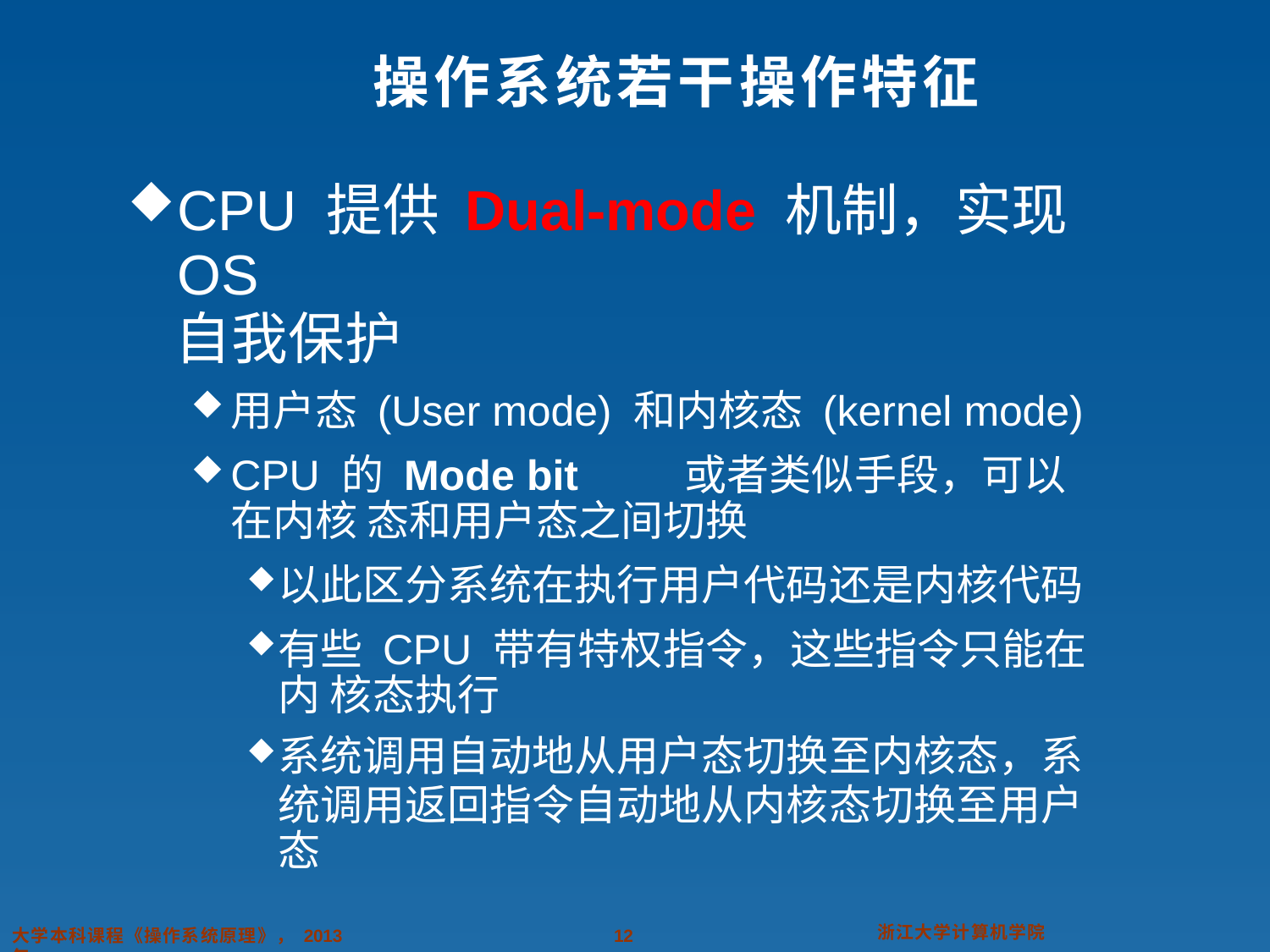

# 操作系统若干操作特征
CPU 提供 Dual-mode 机制，实现 OS
自我保护
用户态 (User mode) 和内核态 (kernel mode)
CPU 的 Mode bit	或者类似手段，可以在内核 态和用户态之间切换
以此区分系统在执行用户代码还是内核代码
有些 CPU 带有特权指令，这些指令只能在内 核态执行
系统调用自动地从用户态切换至内核态，系
统调用返回指令自动地从内核态切换至用户 态
浙江大学计算机学院
大学本科课程《操作系统原理》， 2013 年
12